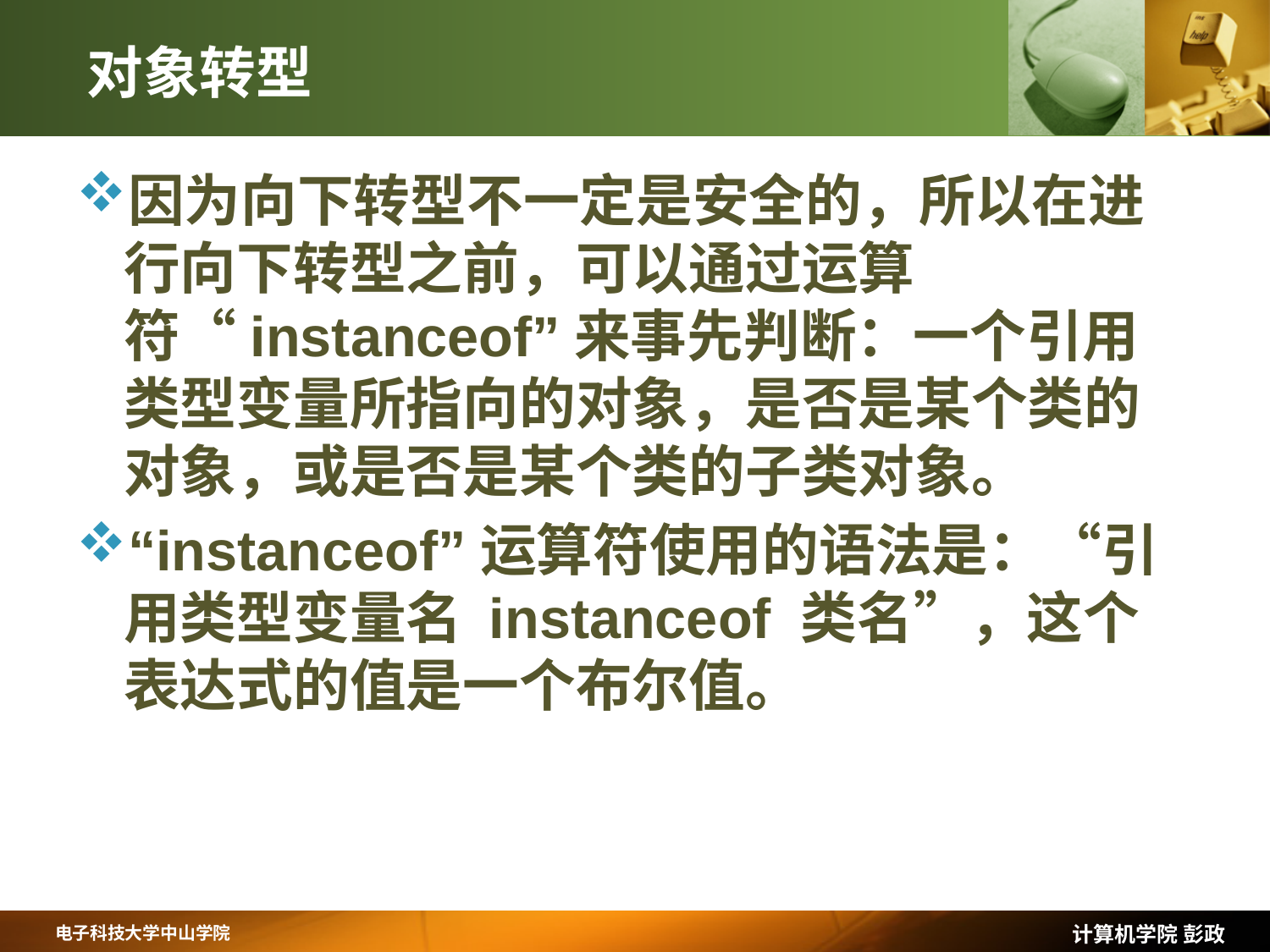

# 对象转型
因为向下转型不一定是安全的，所以在进行向下转型之前，可以通过运算符“instanceof”来事先判断：一个引用类型变量所指向的对象，是否是某个类的对象，或是否是某个类的子类对象。
“instanceof”运算符使用的语法是：“引用类型变量名 instanceof 类名”，这个表达式的值是一个布尔值。
计算机学院 彭政
电子科技大学中山学院